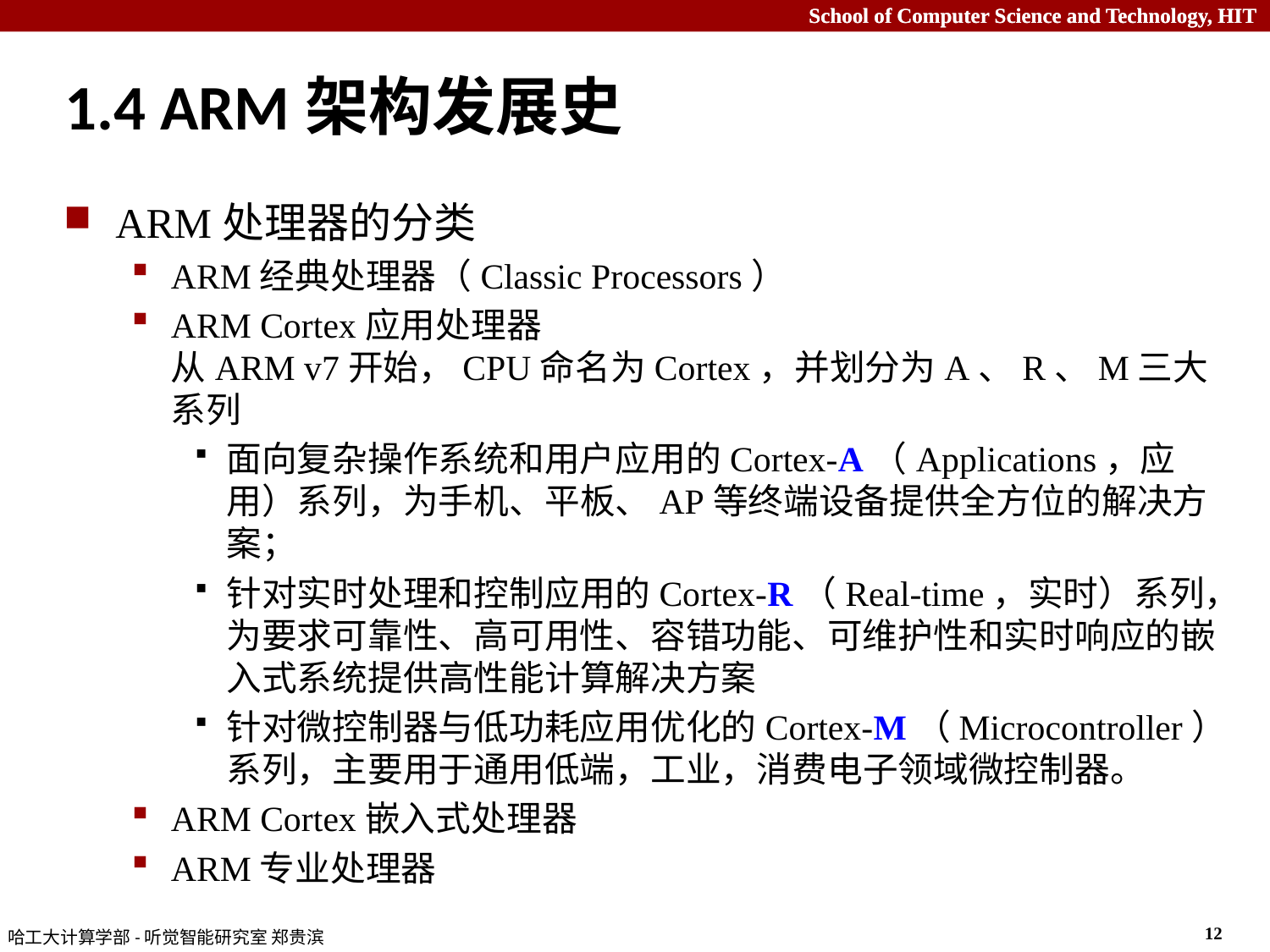

# 1.4 ARM架构发展史
ARM处理器的分类
ARM经典处理器（Classic Processors）
ARM Cortex应用处理器
从ARM v7开始，CPU命名为Cortex，并划分为A、R、M三大系列
面向复杂操作系统和用户应用的Cortex-A（Applications，应用）系列，为手机、平板、AP等终端设备提供全方位的解决方案；
针对实时处理和控制应用的Cortex-R（Real-time，实时）系列，为要求可靠性、高可用性、容错功能、可维护性和实时响应的嵌入式系统提供高性能计算解决方案
针对微控制器与低功耗应用优化的Cortex-M（Microcontroller）系列，主要用于通用低端，工业，消费电子领域微控制器。
ARM Cortex嵌入式处理器
ARM专业处理器